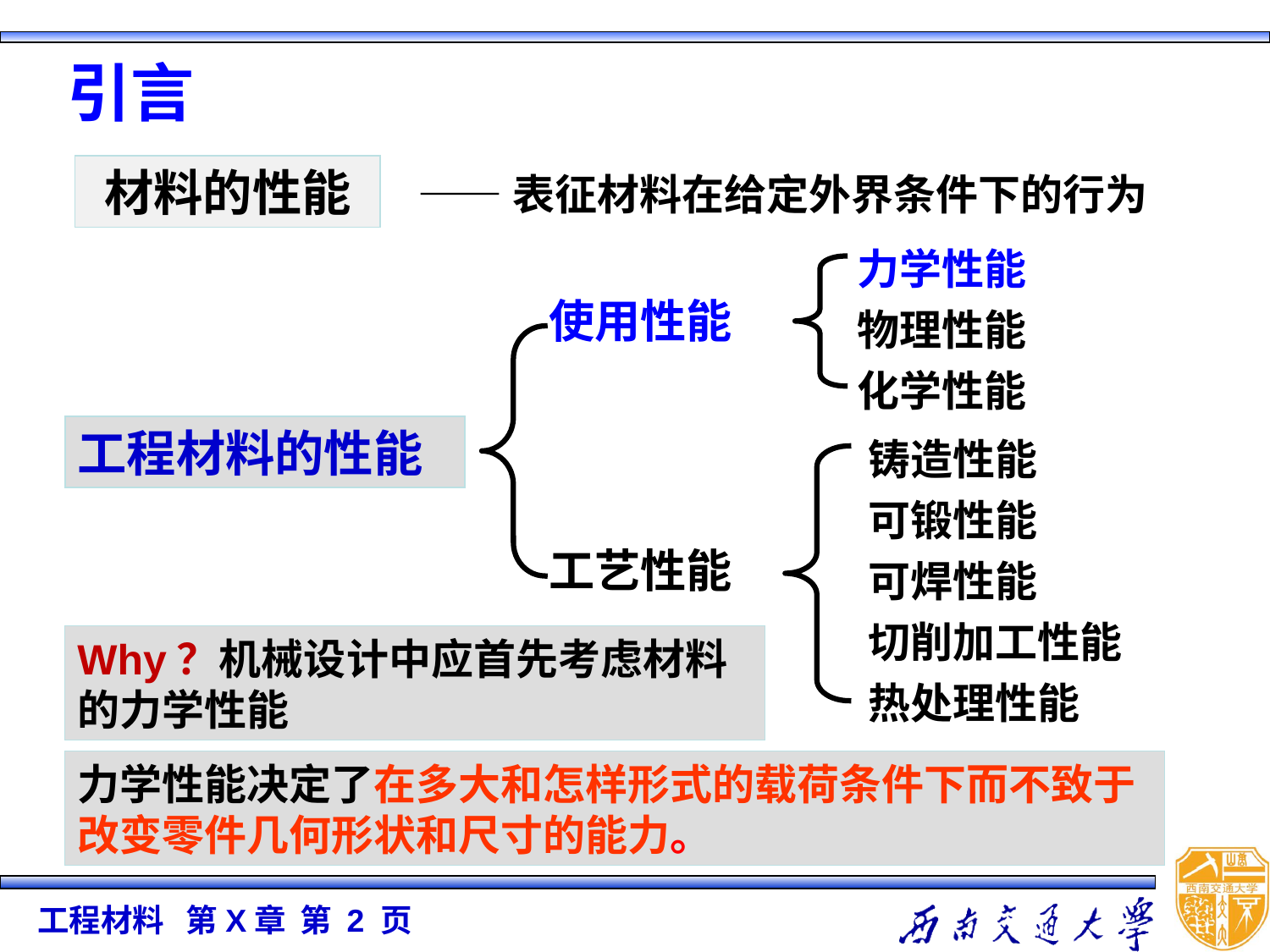

引言
材料的性能
——表征材料在给定外界条件下的行为
力学性能
物理性能
化学性能

 使用性能

工程材料的性能
铸造性能
可锻性能
可焊性能
切削加工性能
热处理性能

 工艺性能
Why？机械设计中应首先考虑材料的力学性能
力学性能决定了在多大和怎样形式的载荷条件下而不致于改变零件几何形状和尺寸的能力。